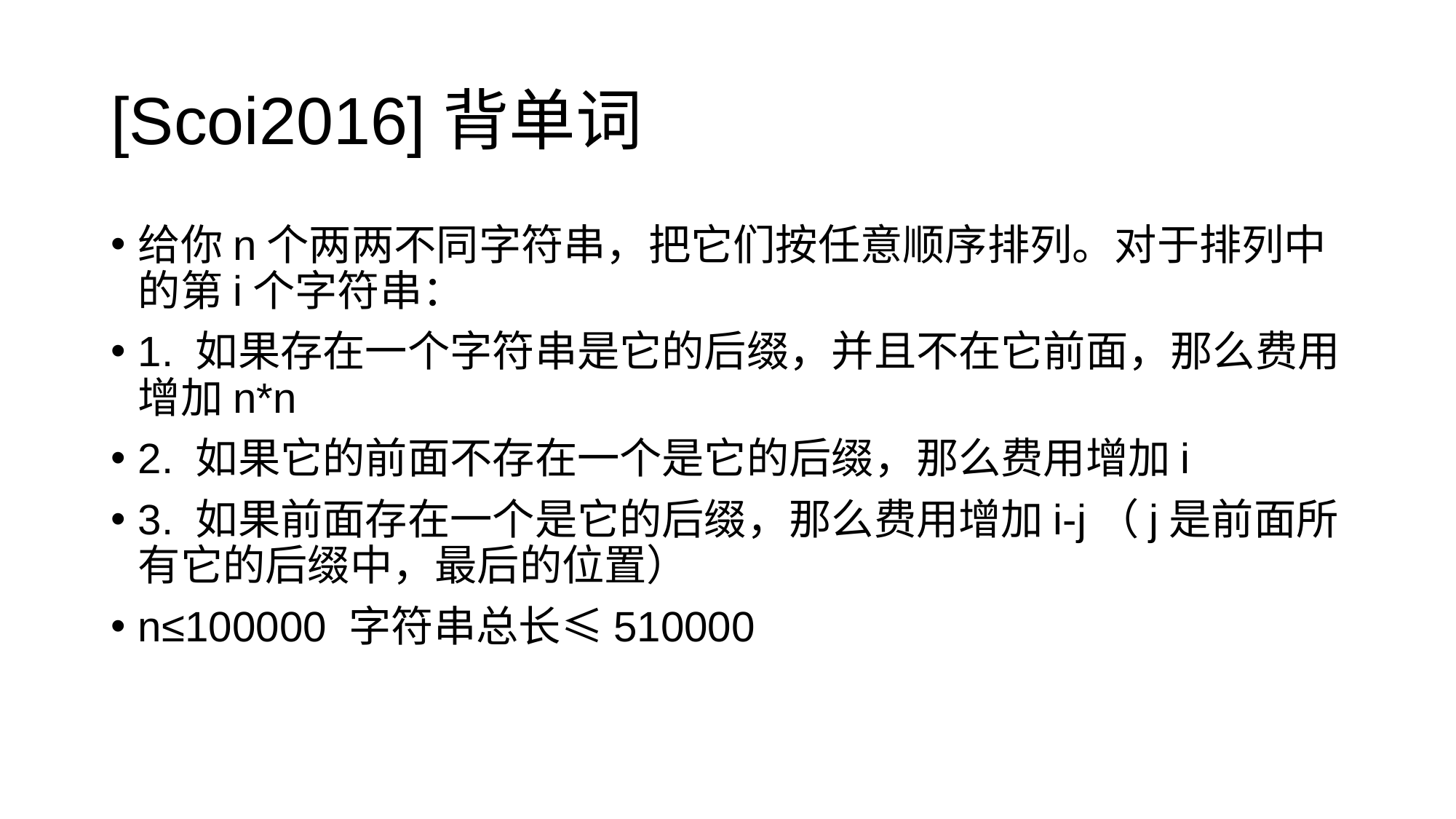

# [Scoi2016]背单词
给你n个两两不同字符串，把它们按任意顺序排列。对于排列中的第i个字符串：
1. 如果存在一个字符串是它的后缀，并且不在它前面，那么费用增加n*n
2. 如果它的前面不存在一个是它的后缀，那么费用增加i
3. 如果前面存在一个是它的后缀，那么费用增加i-j（j是前面所有它的后缀中，最后的位置）
n≤100000 字符串总长≤510000